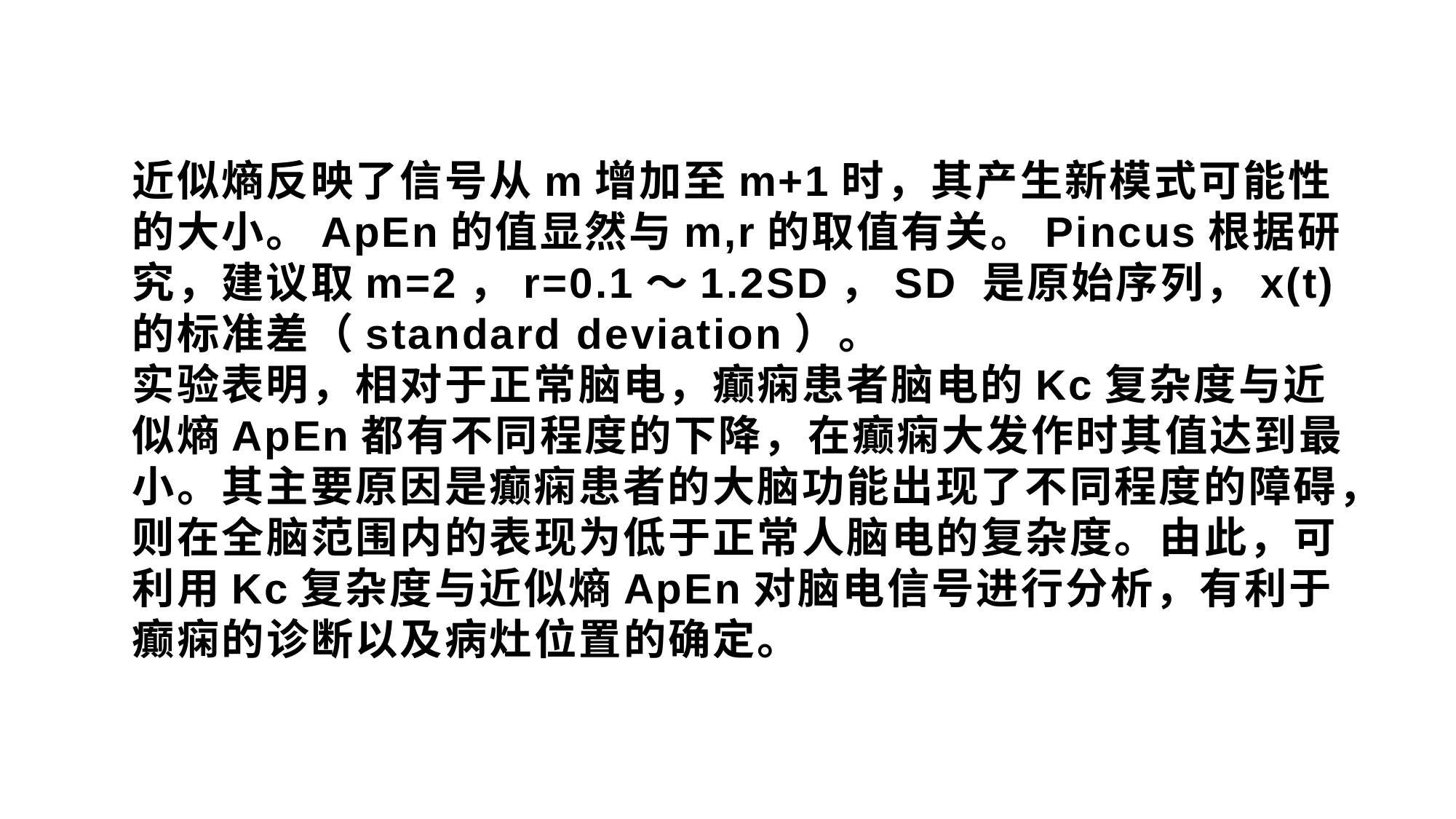

近似熵反映了信号从m增加至m+1时，其产生新模式可能性的大小。ApEn的值显然与m,r的取值有关。Pincus根据研究，建议取m=2，r=0.1～1.2SD，SD 是原始序列，x(t) 的标准差（standard deviation）。
实验表明，相对于正常脑电，癫痫患者脑电的Kc复杂度与近似熵ApEn都有不同程度的下降，在癫痫大发作时其值达到最小。其主要原因是癫痫患者的大脑功能出现了不同程度的障碍，则在全脑范围内的表现为低于正常人脑电的复杂度。由此，可利用Kc复杂度与近似熵ApEn对脑电信号进行分析，有利于癫痫的诊断以及病灶位置的确定。